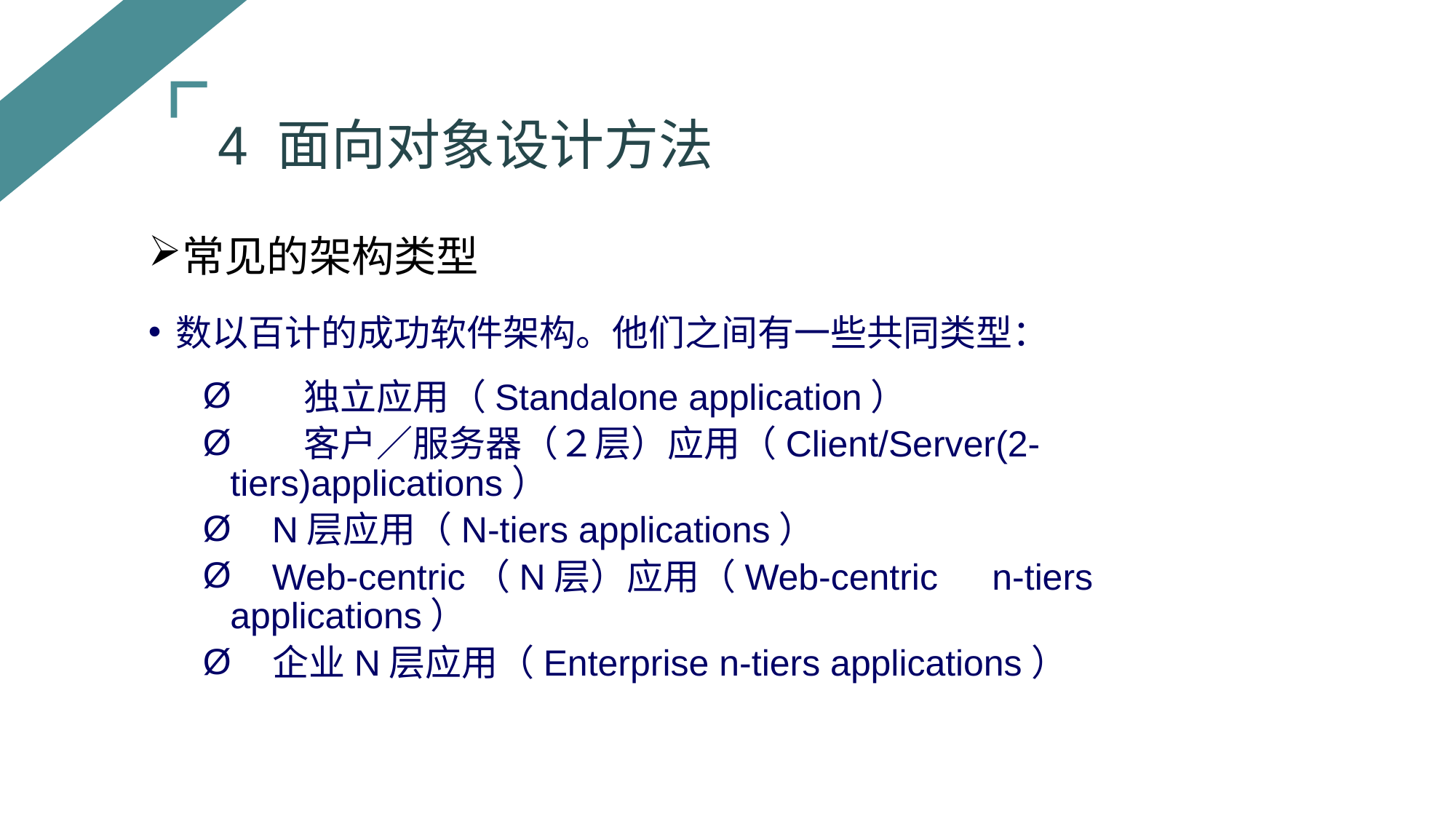

4 面向对象设计方法
常见的架构类型
数以百计的成功软件架构。他们之间有一些共同类型：
　　独立应用（Standalone application）
　　客户／服务器（２层）应用（Client/Server(2-tiers)applications）
    N层应用（N-tiers applications）
    Web-centric（N层）应用（Web-centric　n-tiers applications）
    企业N层应用（Enterprise n-tiers applications）